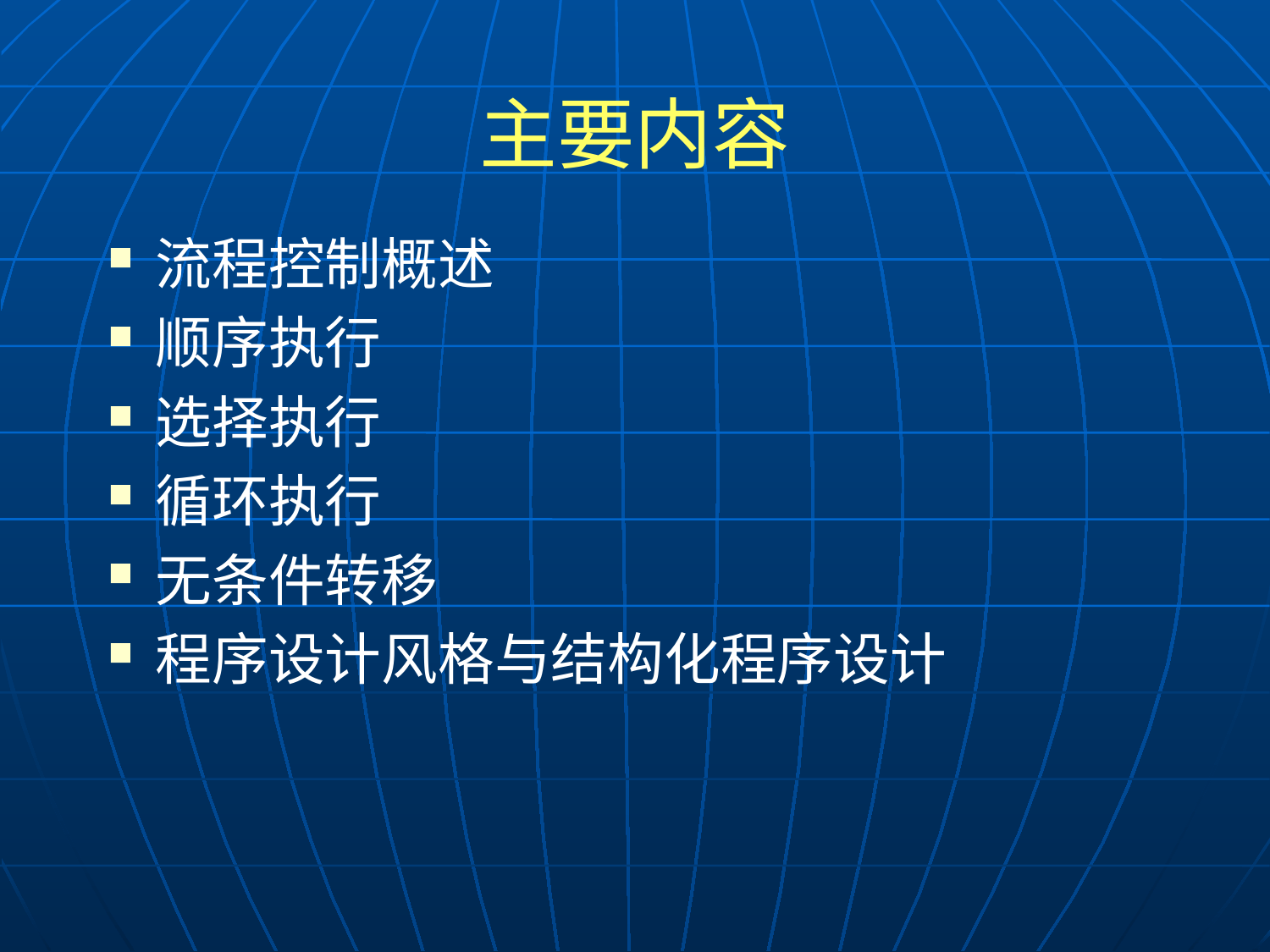

# 主要内容
流程控制概述
顺序执行
选择执行
循环执行
无条件转移
程序设计风格与结构化程序设计